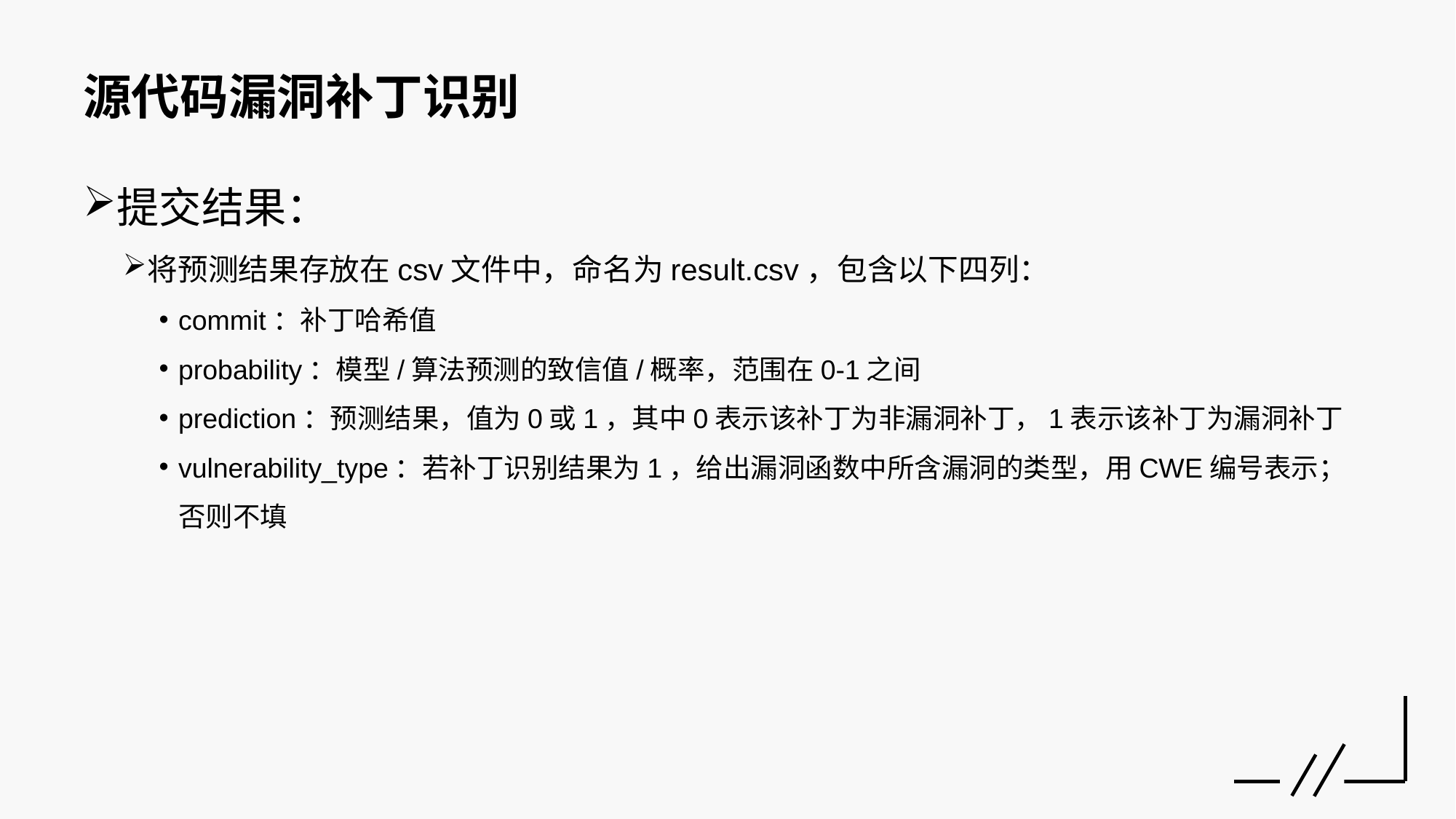

# 源代码漏洞补丁识别
提交结果：
将预测结果存放在csv文件中，命名为result.csv，包含以下四列：
commit：补丁哈希值
probability：模型/算法预测的致信值/概率，范围在0-1之间
prediction：预测结果，值为0或1，其中0表示该补丁为非漏洞补丁，1表示该补丁为漏洞补丁
vulnerability_type：若补丁识别结果为1，给出漏洞函数中所含漏洞的类型，用CWE编号表示；否则不填